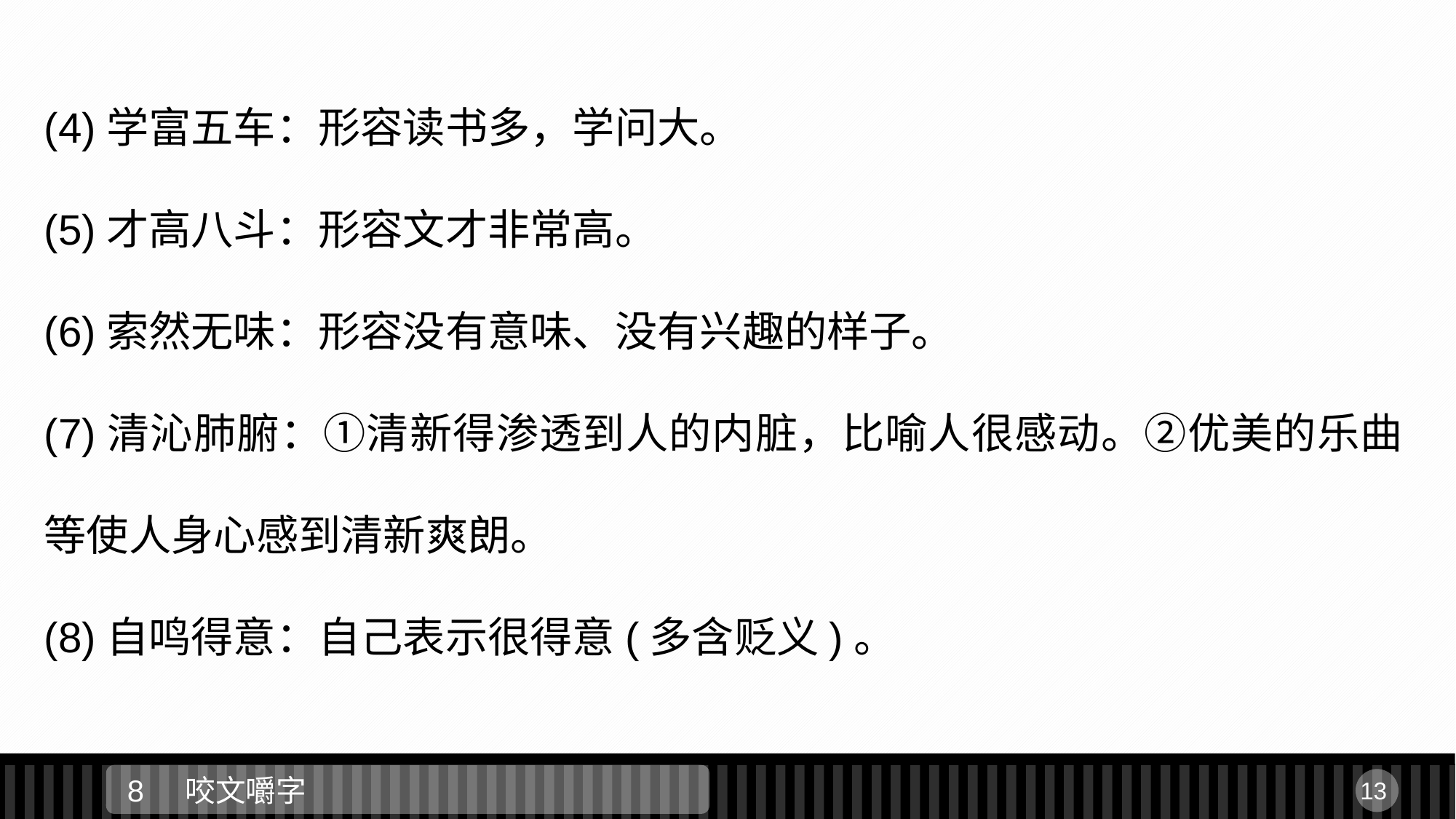

(4)学富五车：形容读书多，学问大。
(5)才高八斗：形容文才非常高。
(6)索然无味：形容没有意味、没有兴趣的样子。
(7)清沁肺腑：①清新得渗透到人的内脏，比喻人很感动。②优美的乐曲等使人身心感到清新爽朗。
(8)自鸣得意：自己表示很得意(多含贬义)。